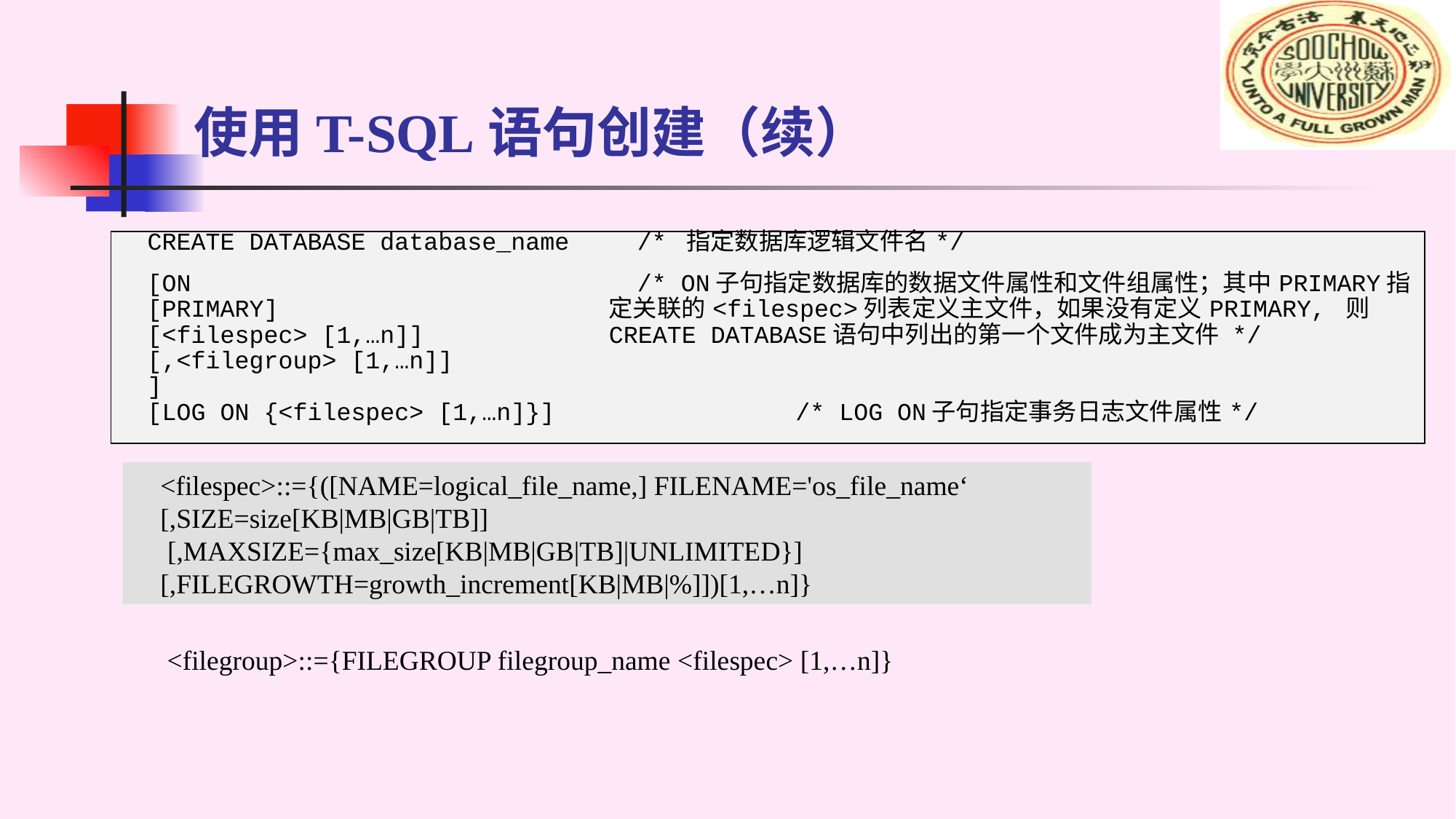

# 使用T-SQL语句创建（续）
| CREATE DATABASE database\_name | /\* 指定数据库逻辑文件名\*/ |
| --- | --- |
| [ON [PRIMARY] [<filespec> [1,…n]] [,<filegroup> [1,…n]] ] | /\* ON子句指定数据库的数据文件属性和文件组属性；其中PRIMARY指定关联的<filespec>列表定义主文件，如果没有定义PRIMARY, 则CREATE DATABASE语句中列出的第一个文件成为主文件 \*/ |
| [LOG ON {<filespec> [1,…n]}] | /\* LOG ON子句指定事务日志文件属性\*/ |
<filespec>::={([NAME=logical_file_name,] FILENAME='os_file_name‘
[,SIZE=size[KB|MB|GB|TB]]
 [,MAXSIZE={max_size[KB|MB|GB|TB]|UNLIMITED}]
[,FILEGROWTH=growth_increment[KB|MB|%]])[1,…n]}
<filegroup>::={FILEGROUP filegroup_name <filespec> [1,…n]}